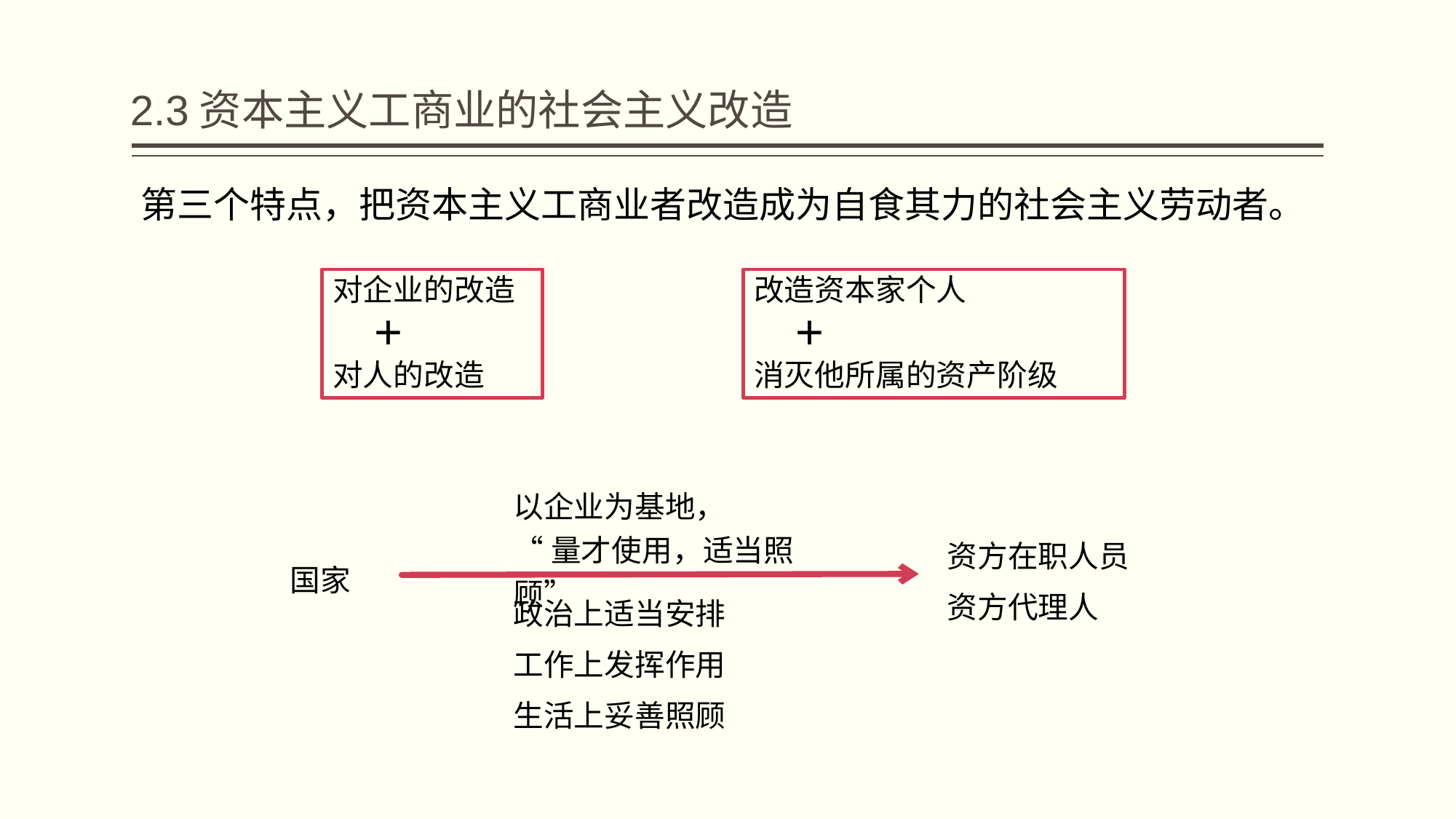

# 2.3资本主义工商业的社会主义改造
第三个特点，把资本主义工商业者改造成为自食其力的社会主义劳动者。
对企业的改造
     +
对人的改造
改造资本家个人
     +
消灭他所属的资产阶级
以企业为基地，
“量才使用，适当照顾”
资方在职人员资方代理人
国家
政治上适当安排
工作上发挥作用
生活上妥善照顾